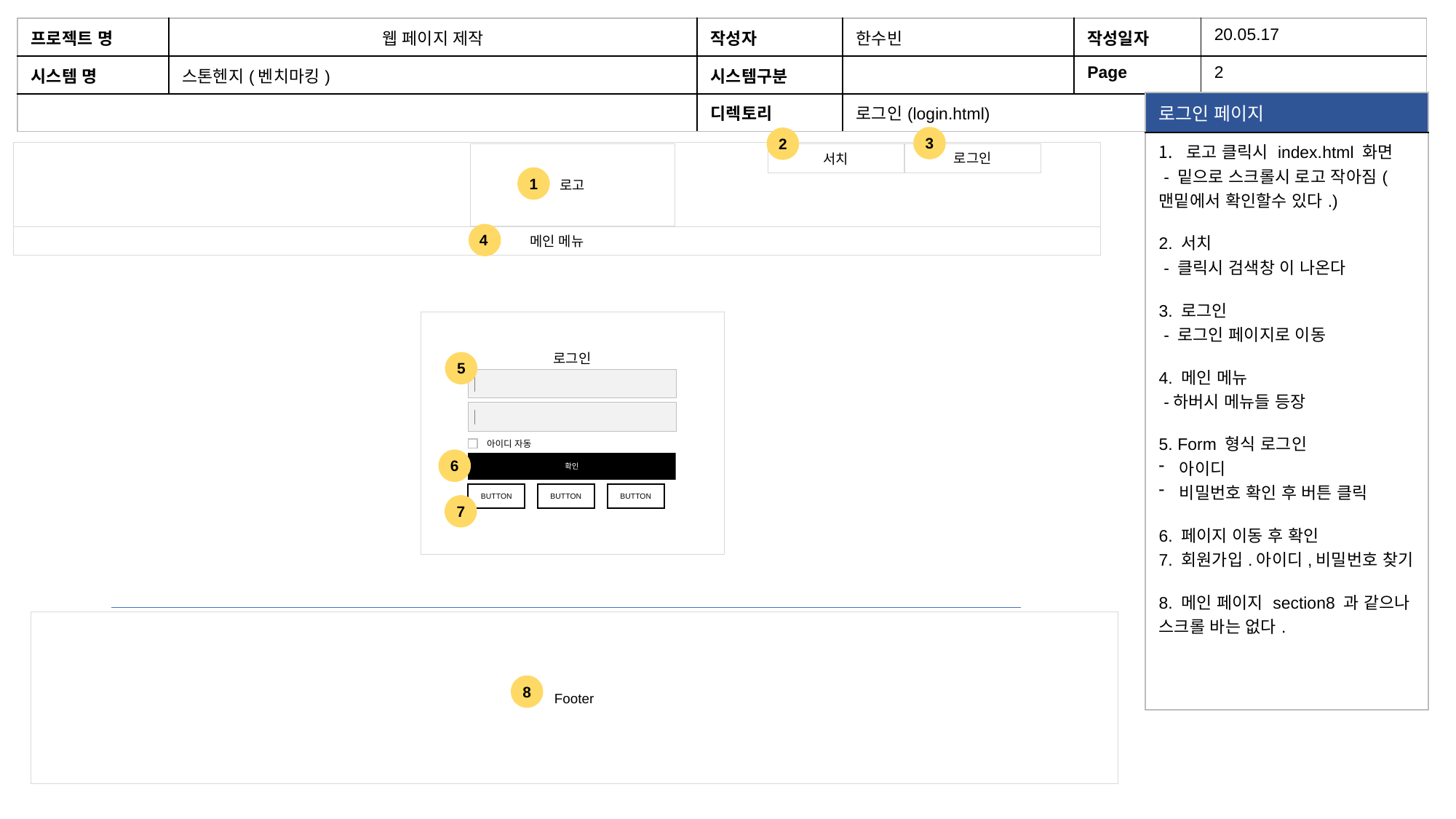

| 프로젝트 명 | 웹 페이지 제작 | 작성자 | 한수빈 | 작성일자 | 20.05.17 |
| --- | --- | --- | --- | --- | --- |
| 시스템 명 | 스톤헨지(벤치마킹) | 시스템구분 |  | Page | 2 |
|  |  | 디렉토리 | 로그인(login.html) |  |  |
| 로그인 페이지 |
| --- |
| 로고 클릭시 index.html 화면 - 밑으로 스크롤시 로고 작아짐(맨밑에서 확인할수 있다.) 2. 서치 - 클릭시 검색창 이 나온다 3. 로그인 - 로그인 페이지로 이동 4. 메인 메뉴 -하버시 메뉴들 등장 5. Form 형식 로그인 아이디 비밀번호 확인 후 버튼 클릭 6. 페이지 이동 후 확인 7. 회원가입.아이디,비밀번호 찾기 8. 메인 페이지 section8 과 같으나 스크롤 바는 없다. |

3

2
728x90
로고
로그인
서치

1

4
메인 메뉴
로그인

5

아이디 자동

6
확인
BUTTON
BUTTON
BUTTON

7
Footer

8